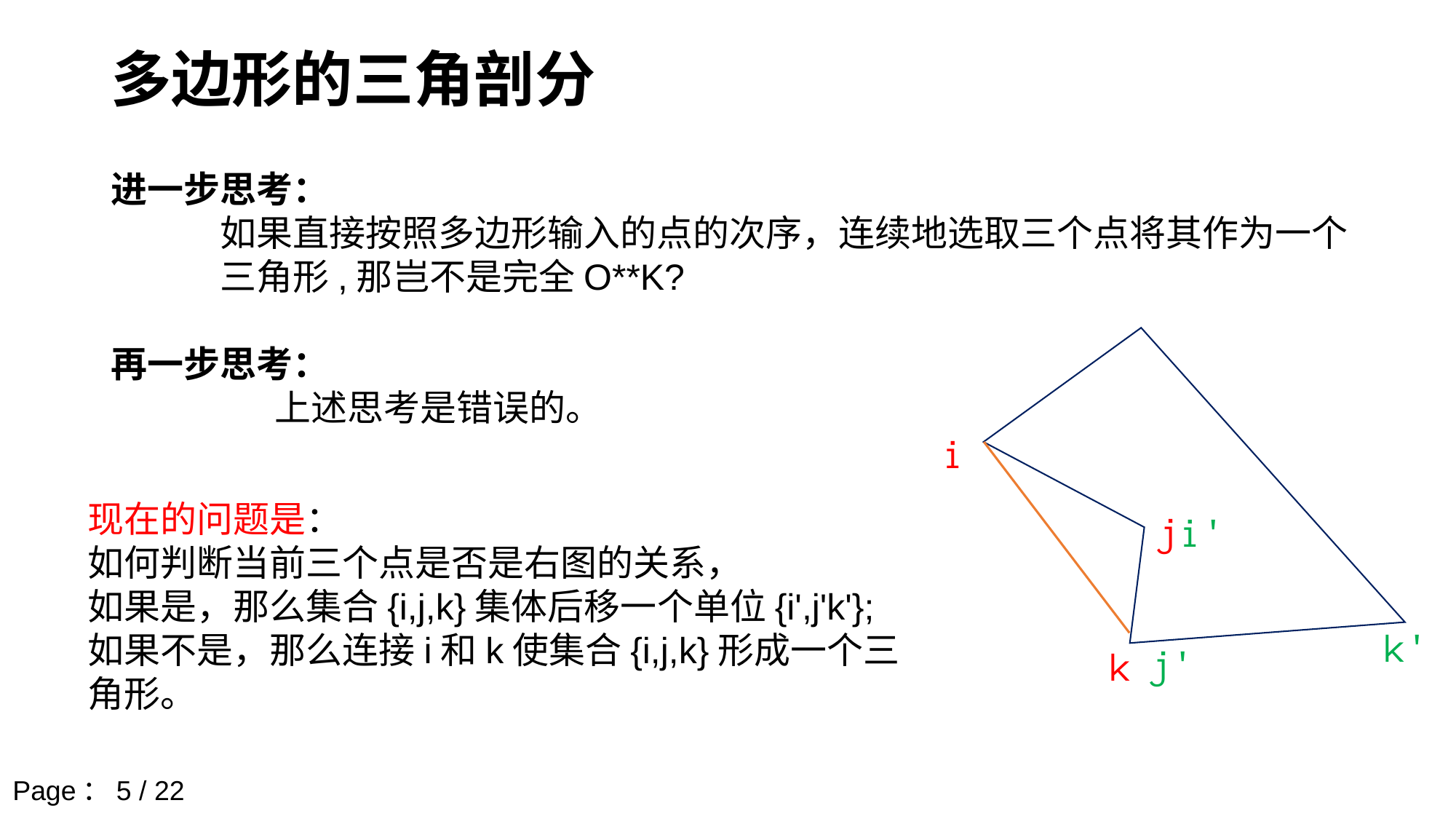

# 多边形的三角剖分
进一步思考：
   	如果直接按照多边形输入的点的次序，连续地选取三个点将其作为一个	三角形,那岂不是完全O**K?
再一步思考：
	上述思考是错误的。

i
j
k
现在的问题是：
如何判断当前三个点是否是右图的关系，
如果是，那么集合{i,j,k}集体后移一个单位{i',j'k'};
如果不是，那么连接i和k使集合{i,j,k}形成一个三角形。
i'
k'
j'
Page：5 / 22